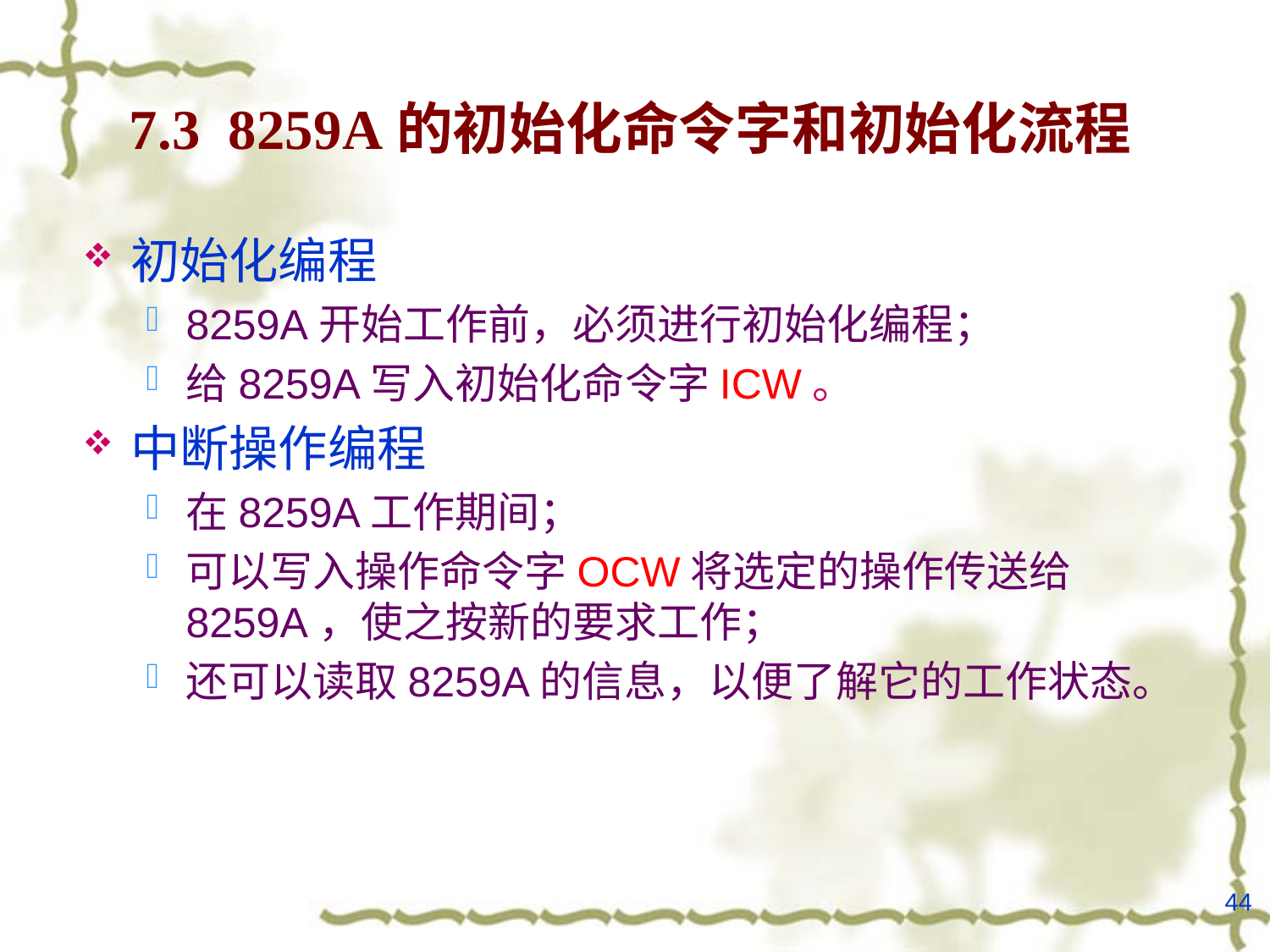

# 7.3  8259A的初始化命令字和初始化流程
初始化编程
8259A开始工作前，必须进行初始化编程；
给8259A写入初始化命令字ICW。
中断操作编程
在8259A工作期间；
可以写入操作命令字OCW将选定的操作传送给8259A，使之按新的要求工作；
还可以读取8259A的信息，以便了解它的工作状态。
44